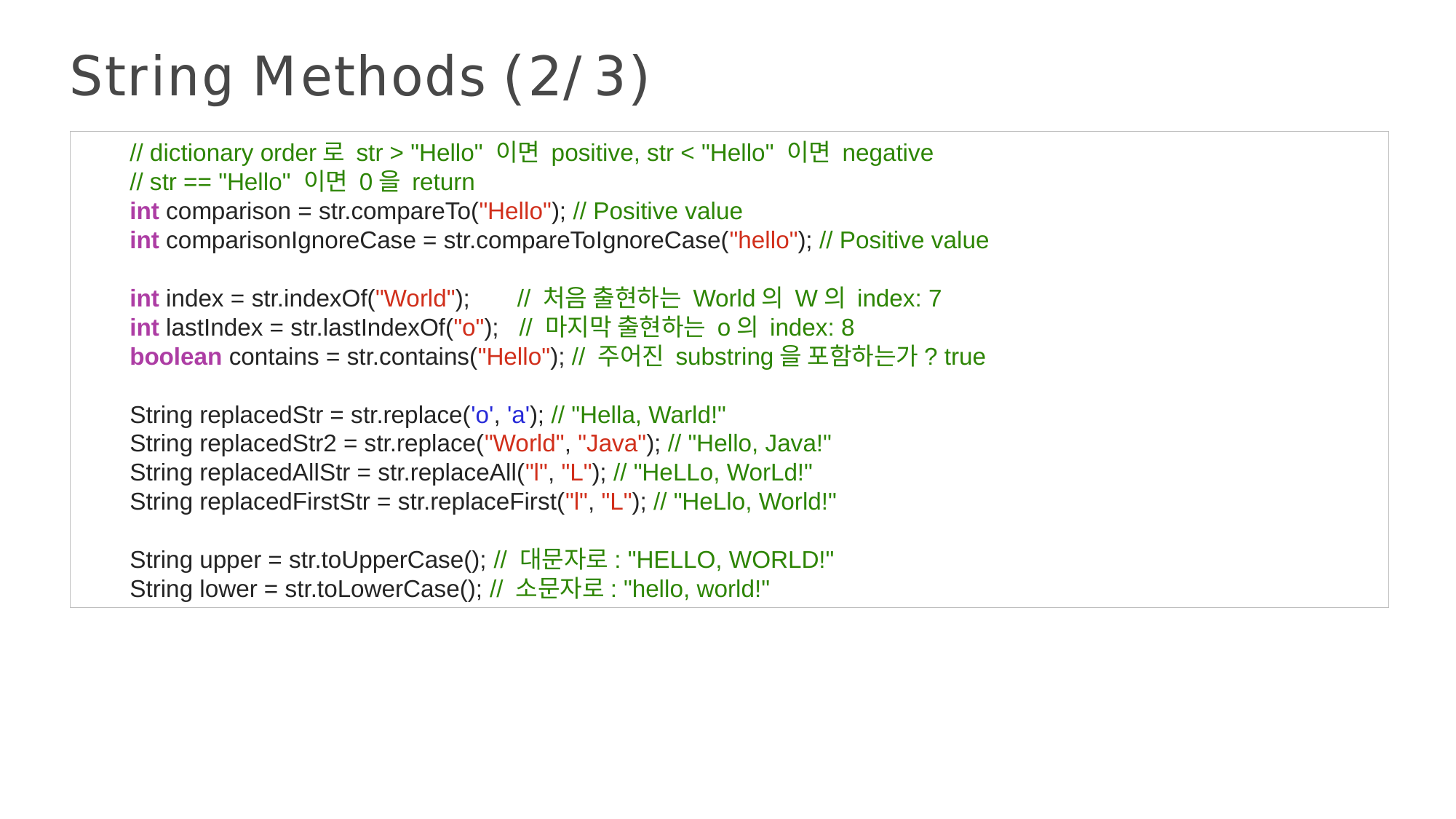

# String Methods (2/3)
        // dictionary order로 str > "Hello" 이면 positive, str < "Hello" 이면 negative
        // str == "Hello" 이면 0을 return
        int comparison = str.compareTo("Hello"); // Positive value
        int comparisonIgnoreCase = str.compareToIgnoreCase("hello"); // Positive value

        int index = str.indexOf("World");       // 처음 출현하는 World의 W의 index: 7
        int lastIndex = str.lastIndexOf("o");   // 마지막 출현하는 o의 index: 8
        boolean contains = str.contains("Hello"); // 주어진 substring을 포함하는가? true

        String replacedStr = str.replace('o', 'a'); // "Hella, Warld!"
        String replacedStr2 = str.replace("World", "Java"); // "Hello, Java!"
        String replacedAllStr = str.replaceAll("l", "L"); // "HeLLo, WorLd!"
        String replacedFirstStr = str.replaceFirst("l", "L"); // "HeLlo, World!"

        String upper = str.toUpperCase(); // 대문자로: "HELLO, WORLD!"
        String lower = str.toLowerCase(); // 소문자로: "hello, world!"
16